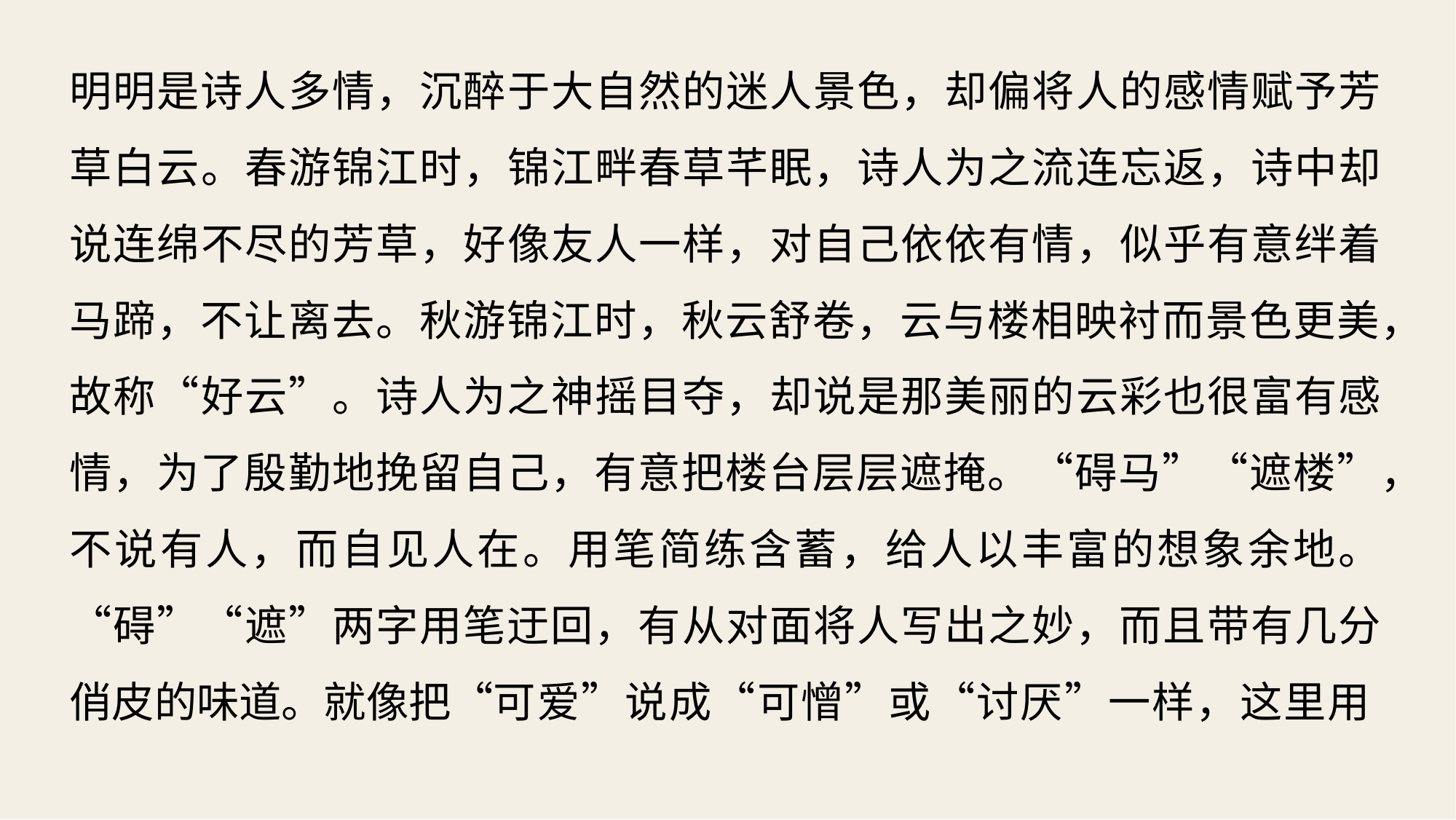

明明是诗人多情，沉醉于大自然的迷人景色，却偏将人的感情赋予芳草白云。春游锦江时，锦江畔春草芊眠，诗人为之流连忘返，诗中却说连绵不尽的芳草，好像友人一样，对自己依依有情，似乎有意绊着马蹄，不让离去。秋游锦江时，秋云舒卷，云与楼相映衬而景色更美，故称“好云”。诗人为之神摇目夺，却说是那美丽的云彩也很富有感情，为了殷勤地挽留自己，有意把楼台层层遮掩。“碍马”“遮楼”，不说有人，而自见人在。用笔简练含蓄，给人以丰富的想象余地。“碍”“遮”两字用笔迂回，有从对面将人写出之妙，而且带有几分俏皮的味道。就像把“可爱”说成“可憎”或“讨厌”一样，这里用